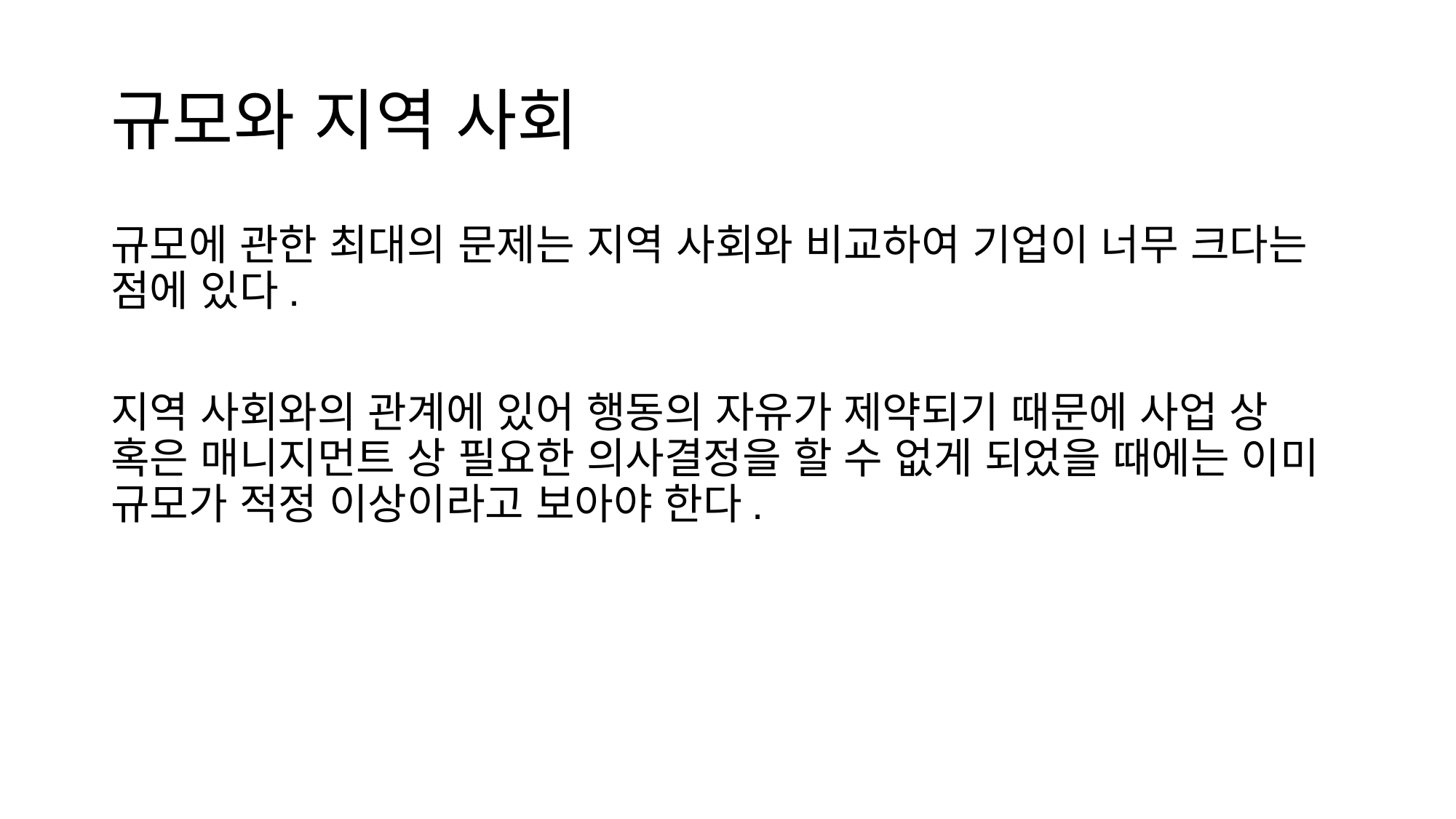

# 규모와 지역 사회
규모에 관한 최대의 문제는 지역 사회와 비교하여 기업이 너무 크다는 점에 있다.

지역 사회와의 관계에 있어 행동의 자유가 제약되기 때문에 사업 상 혹은 매니지먼트 상 필요한 의사결정을 할 수 없게 되었을 때에는 이미 규모가 적정 이상이라고 보아야 한다.